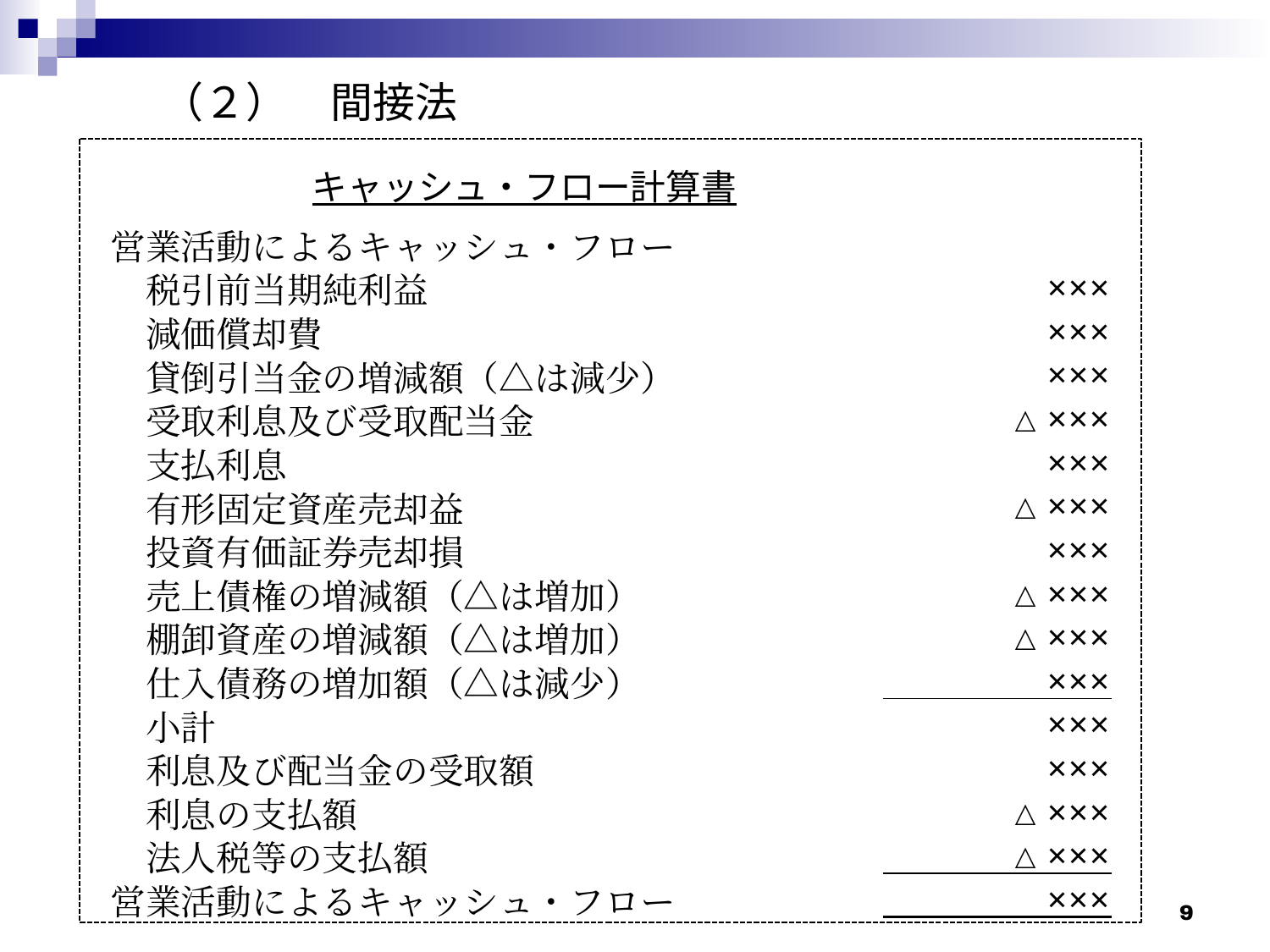

（２）　間接法

キャッシュ・フロー計算書
| 営業活動によるキャッシュ・フロー |  |
| --- | --- |
| 税引前当期純利益 | ××× |
| 減価償却費 | ××× |
| 貸倒引当金の増減額（△は減少） | ××× |
| 受取利息及び受取配当金 | △××× |
| 支払利息 | ××× |
| 有形固定資産売却益 | △××× |
| 投資有価証券売却損 | ××× |
| 売上債権の増減額（△は増加） | △××× |
| 棚卸資産の増減額（△は増加） | △××× |
| 仕入債務の増加額（△は減少） | ××× |
| 小計 | ××× |
| 利息及び配当金の受取額 | ××× |
| 利息の支払額 | △××× |
| 法人税等の支払額 | △××× |
| 営業活動によるキャッシュ・フロー | ××× |
9